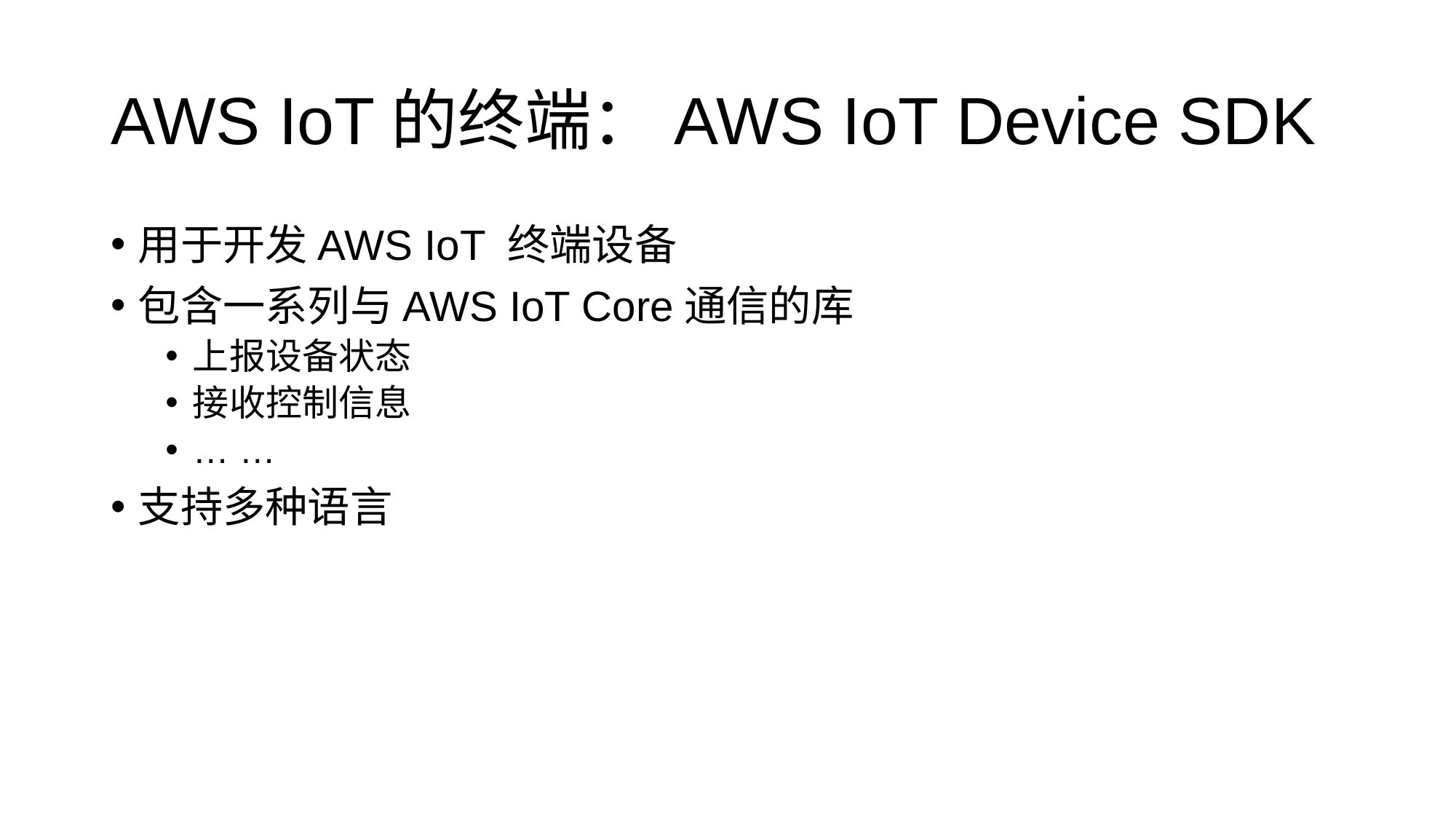

# AWS IoT的终端：AWS IoT Device SDK
用于开发AWS IoT 终端设备
包含一系列与AWS IoT Core通信的库
上报设备状态
接收控制信息
… …
支持多种语言